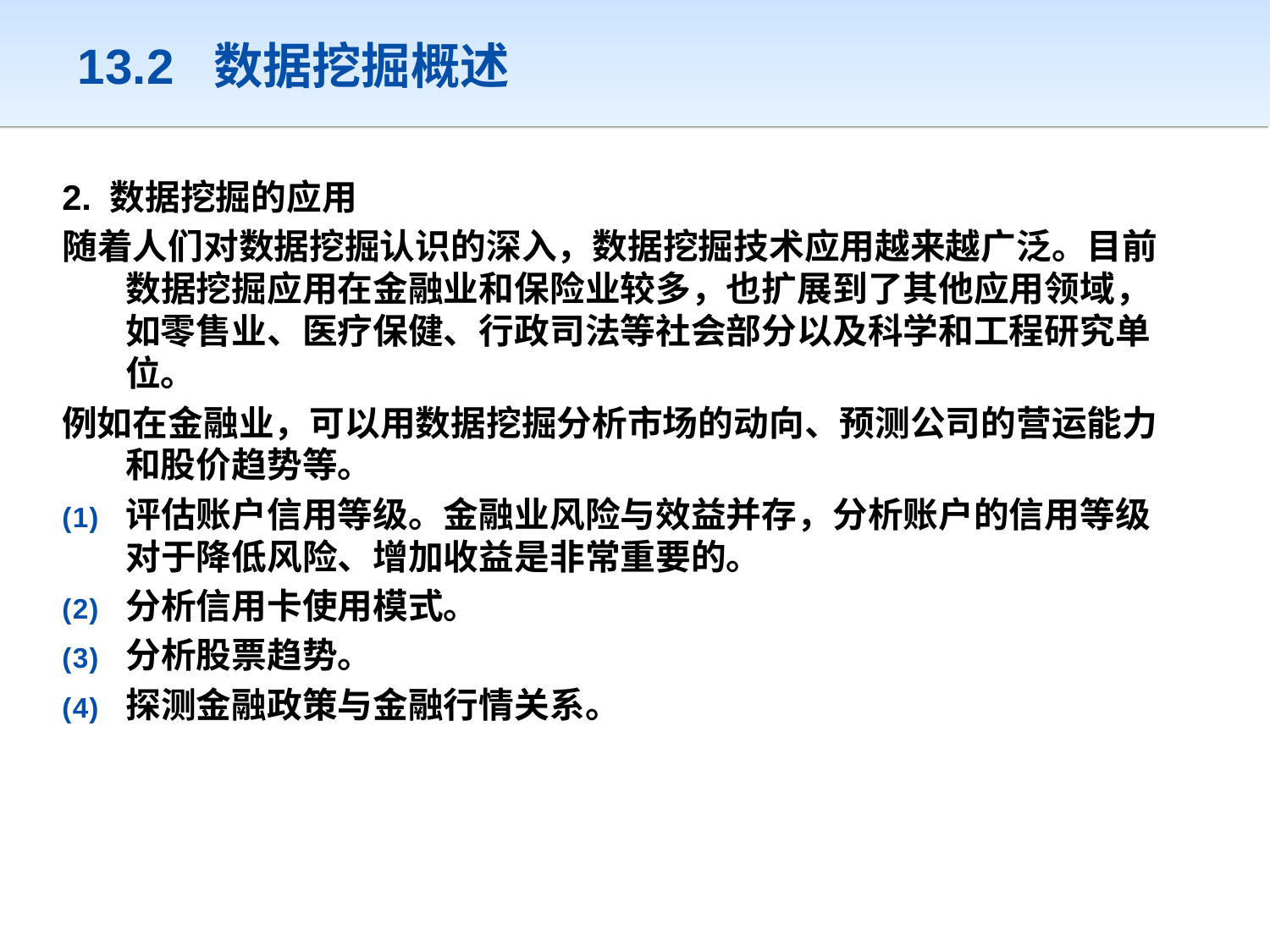

# 13.2  数据挖掘概述
2. 数据挖掘的应用
随着人们对数据挖掘认识的深入，数据挖掘技术应用越来越广泛。目前数据挖掘应用在金融业和保险业较多，也扩展到了其他应用领域，如零售业、医疗保健、行政司法等社会部分以及科学和工程研究单位。
例如在金融业，可以用数据挖掘分析市场的动向、预测公司的营运能力和股价趋势等。
评估账户信用等级。金融业风险与效益并存，分析账户的信用等级对于降低风险、增加收益是非常重要的。
分析信用卡使用模式。
分析股票趋势。
探测金融政策与金融行情关系。